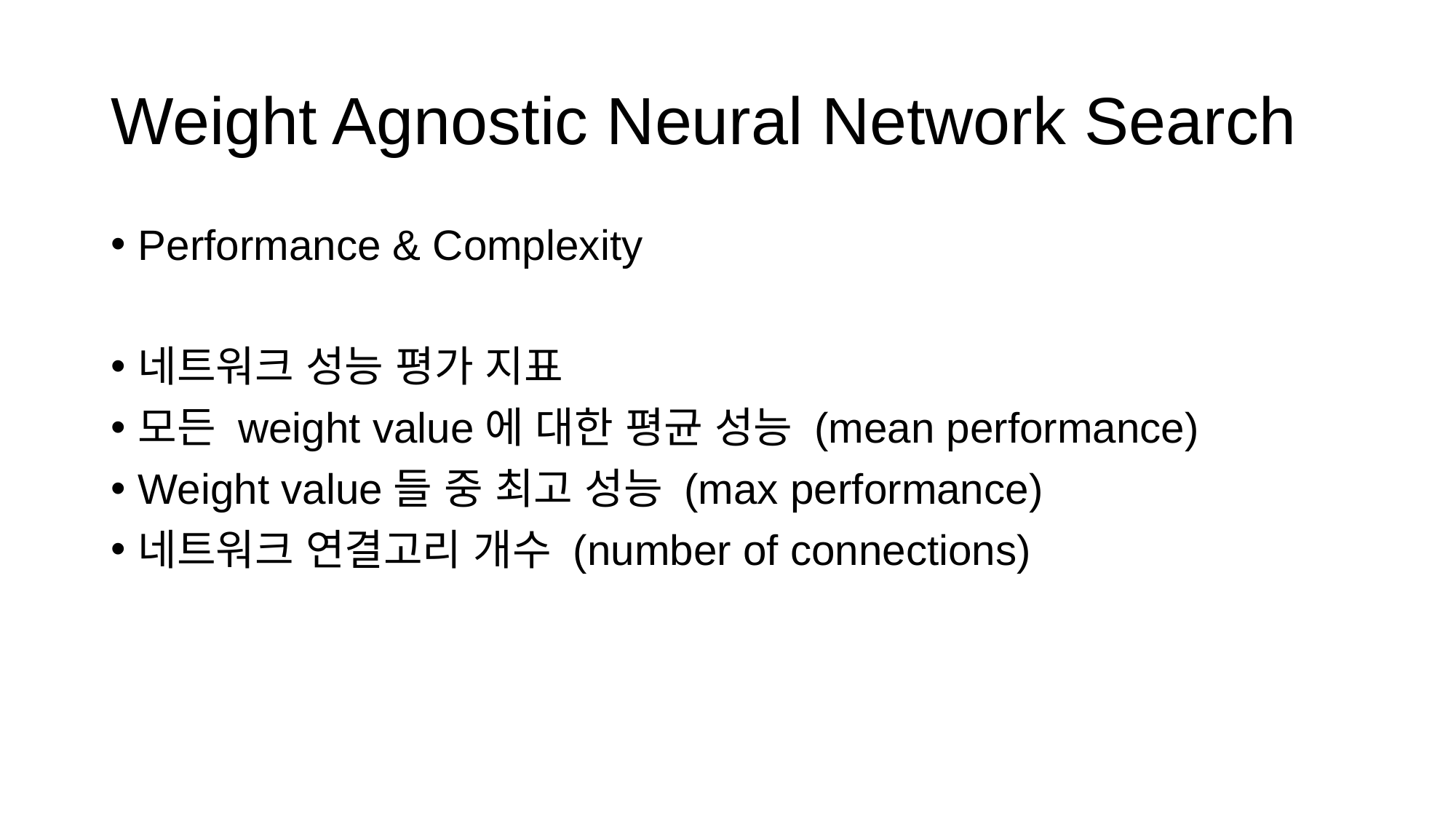

# Weight Agnostic Neural Network Search
Performance & Complexity

네트워크 성능 평가 지표
모든 weight value에 대한 평균 성능 (mean performance)
Weight value들 중 최고 성능 (max performance)
네트워크 연결고리 개수 (number of connections)